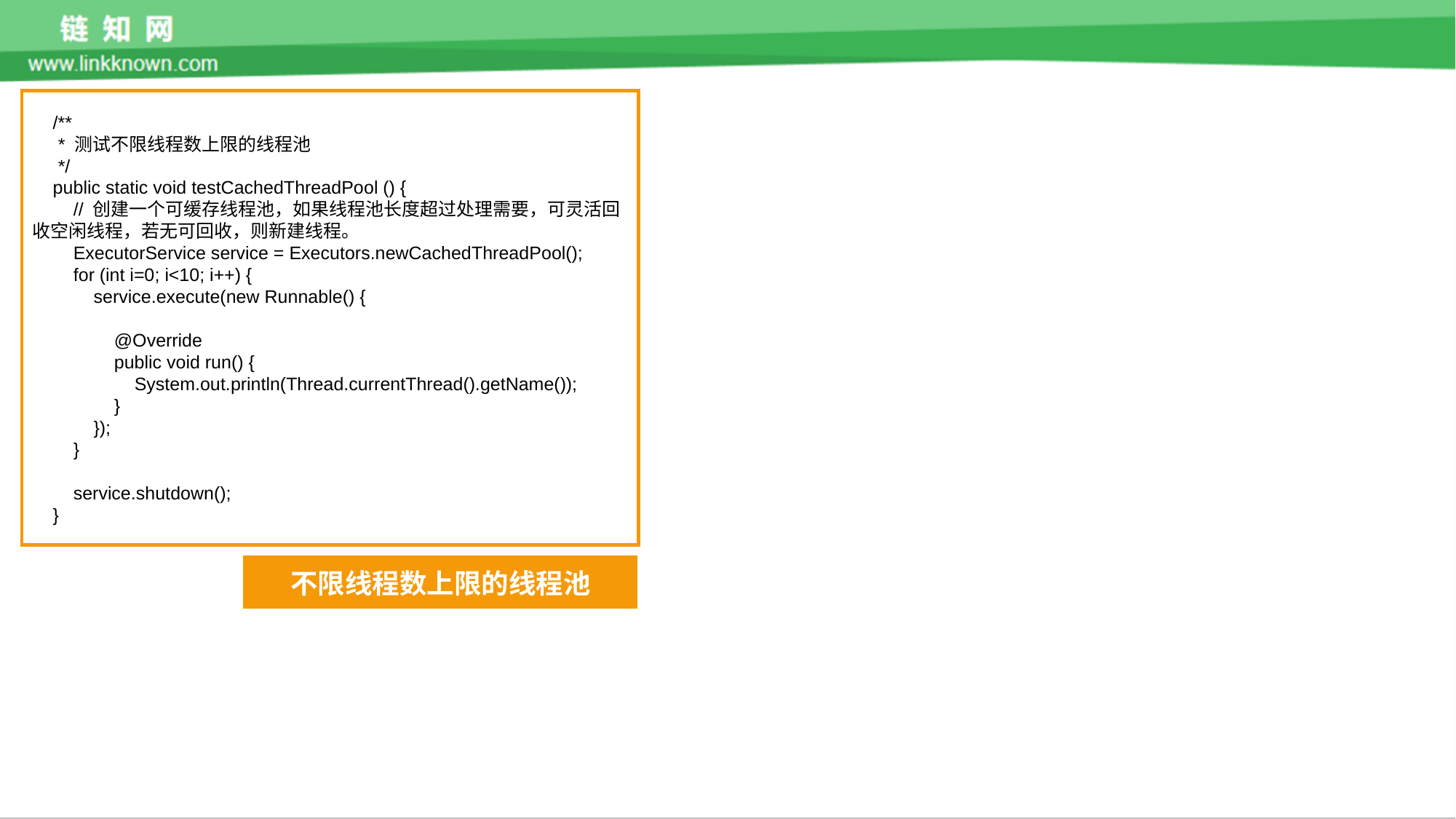

/**
     * 测试不限线程数上限的线程池
     */
    public static void testCachedThreadPool () {
        // 创建一个可缓存线程池，如果线程池长度超过处理需要，可灵活回收空闲线程，若无可回收，则新建线程。
        ExecutorService service = Executors.newCachedThreadPool();
        for (int i=0; i<10; i++) {
            service.execute(new Runnable() {

                @Override
                public void run() {
                    System.out.println(Thread.currentThread().getName());
                }
            });
        }

        service.shutdown();
    }
不限线程数上限的线程池